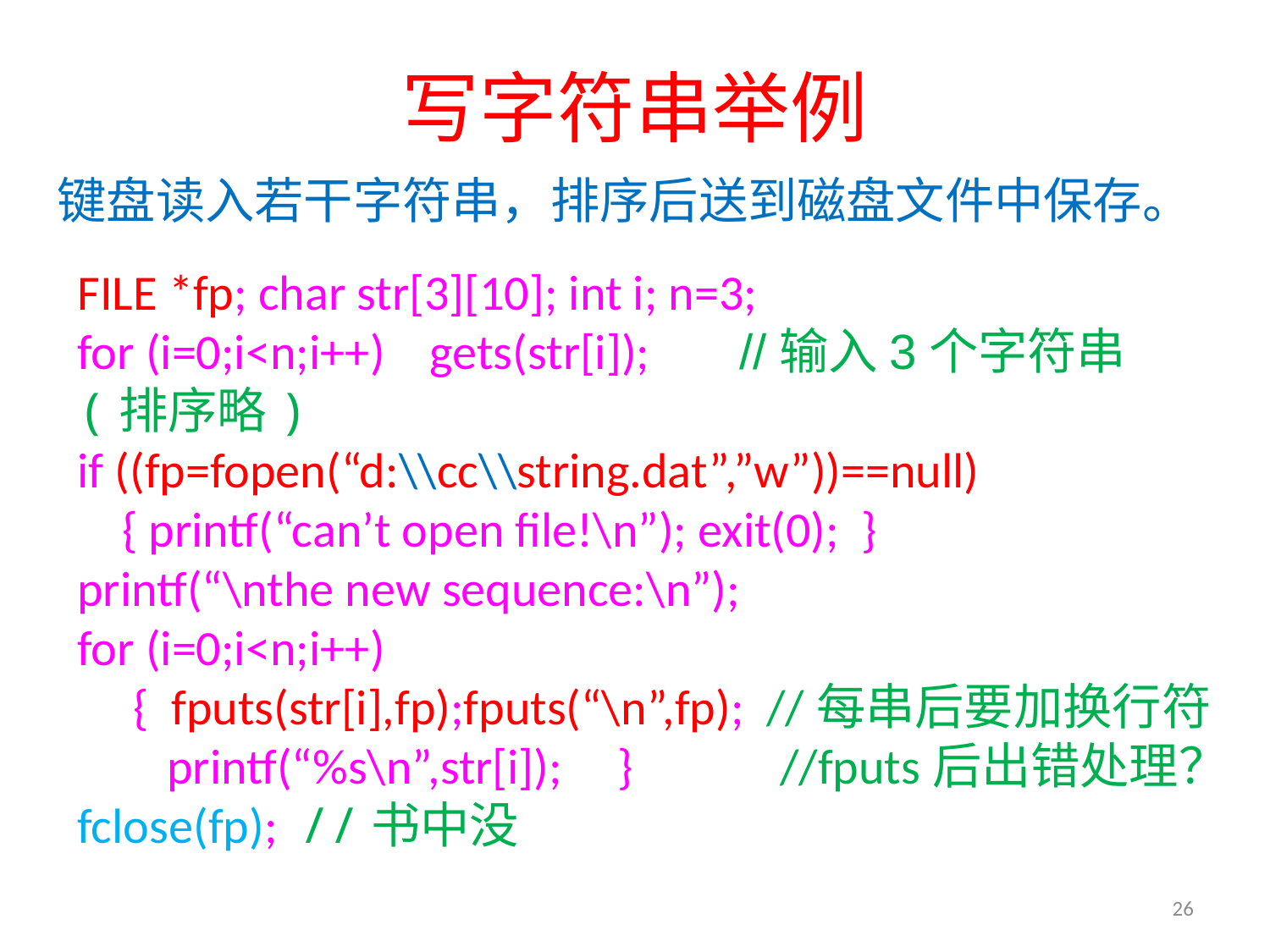

# 写字符串举例
键盘读入若干字符串，排序后送到磁盘文件中保存。
FILE *fp; char str[3][10]; int i; n=3;
for (i=0;i<n;i++)    gets(str[i]);        //输入3个字符串
(排序略)
if ((fp=fopen(“d:\\cc\\string.dat”,”w”))==null)
    { printf(“can’t open file!\n”); exit(0);  }
printf(“\nthe new sequence:\n”);
for (i=0;i<n;i++)
     {  fputs(str[i],fp);fputs(“\n”,fp);  //每串后要加换行符
        printf(“%s\n”,str[i]);     }             //fputs后出错处理？
fclose(fp);  //书中没
26